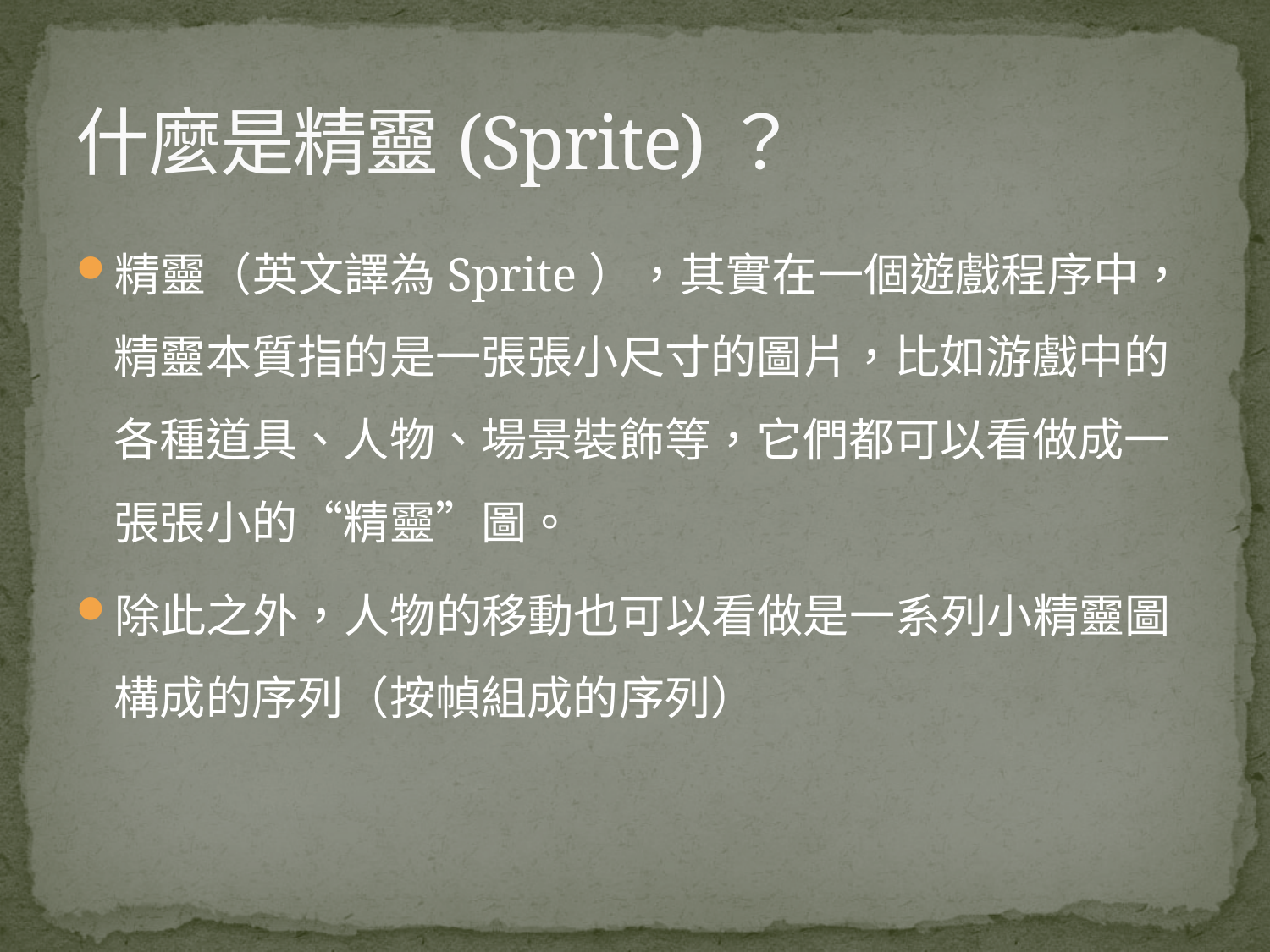

# 什麼是精靈(Sprite)？
精靈（英文譯為Sprite），其實在一個遊戲程序中，精靈本質指的是一張張小尺寸的圖片，比如游戲中的各種道具、人物、場景裝飾等，它們都可以看做成一張張小的“精靈”圖。
除此之外，人物的移動也可以看做是一系列小精靈圖構成的序列（按幀組成的序列）